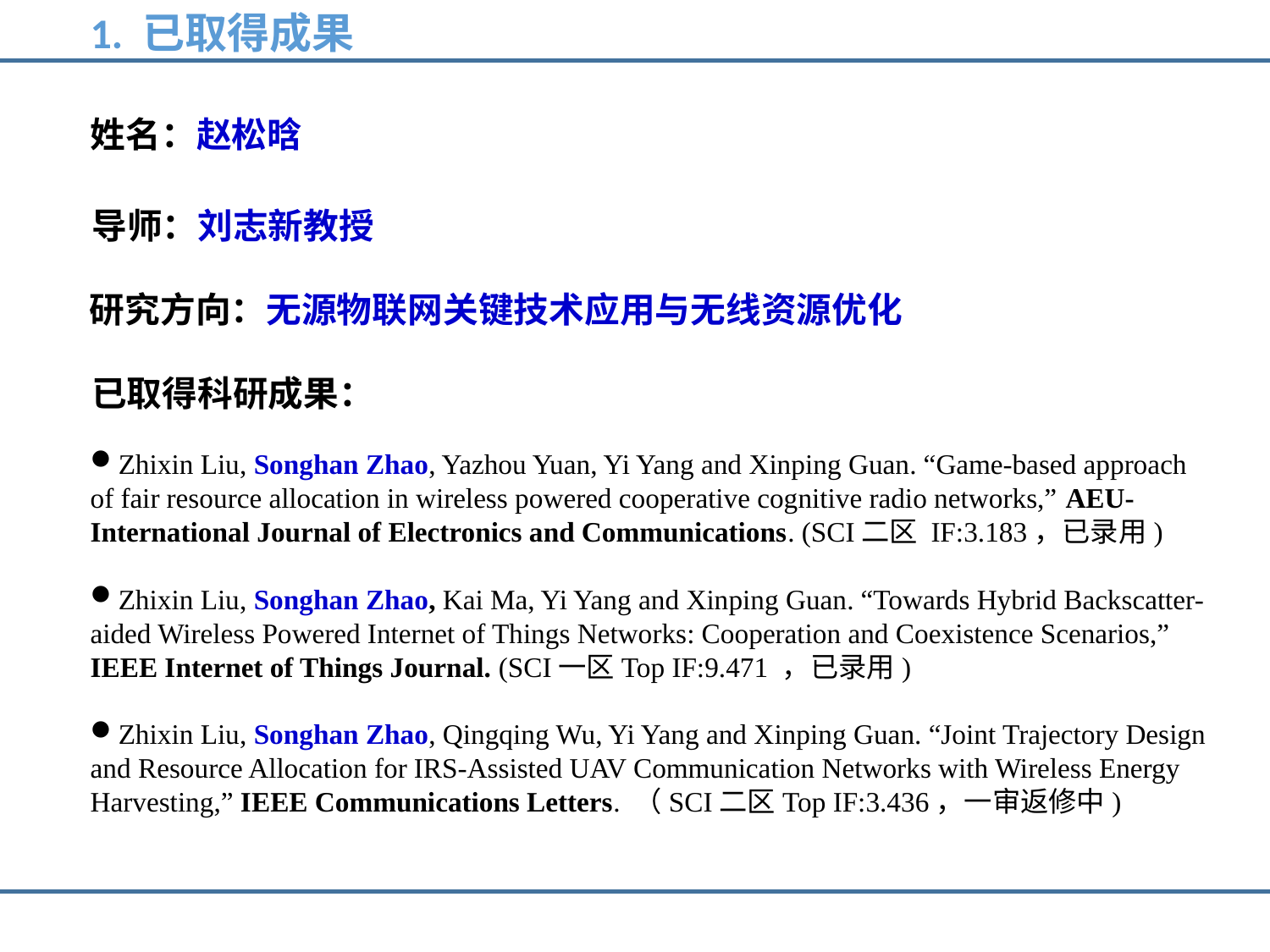

1. 已取得成果
姓名：赵松晗
导师：刘志新教授
研究方向：无源物联网关键技术应用与无线资源优化
已取得科研成果：
Zhixin Liu, Songhan Zhao, Yazhou Yuan, Yi Yang and Xinping Guan. “Game-based approach of fair resource allocation in wireless powered cooperative cognitive radio networks,” AEU- International Journal of Electronics and Communications. (SCI二区 IF:3.183，已录用)

Zhixin Liu, Songhan Zhao, Kai Ma, Yi Yang and Xinping Guan. “Towards Hybrid Backscatter-aided Wireless Powered Internet of Things Networks: Cooperation and Coexistence Scenarios,” IEEE Internet of Things Journal. (SCI一区Top IF:9.471 ，已录用)

Zhixin Liu, Songhan Zhao, Qingqing Wu, Yi Yang and Xinping Guan. “Joint Trajectory Design and Resource Allocation for IRS-Assisted UAV Communication Networks with Wireless Energy Harvesting,” IEEE Communications Letters. （SCI二区Top IF:3.436，一审返修中)

3